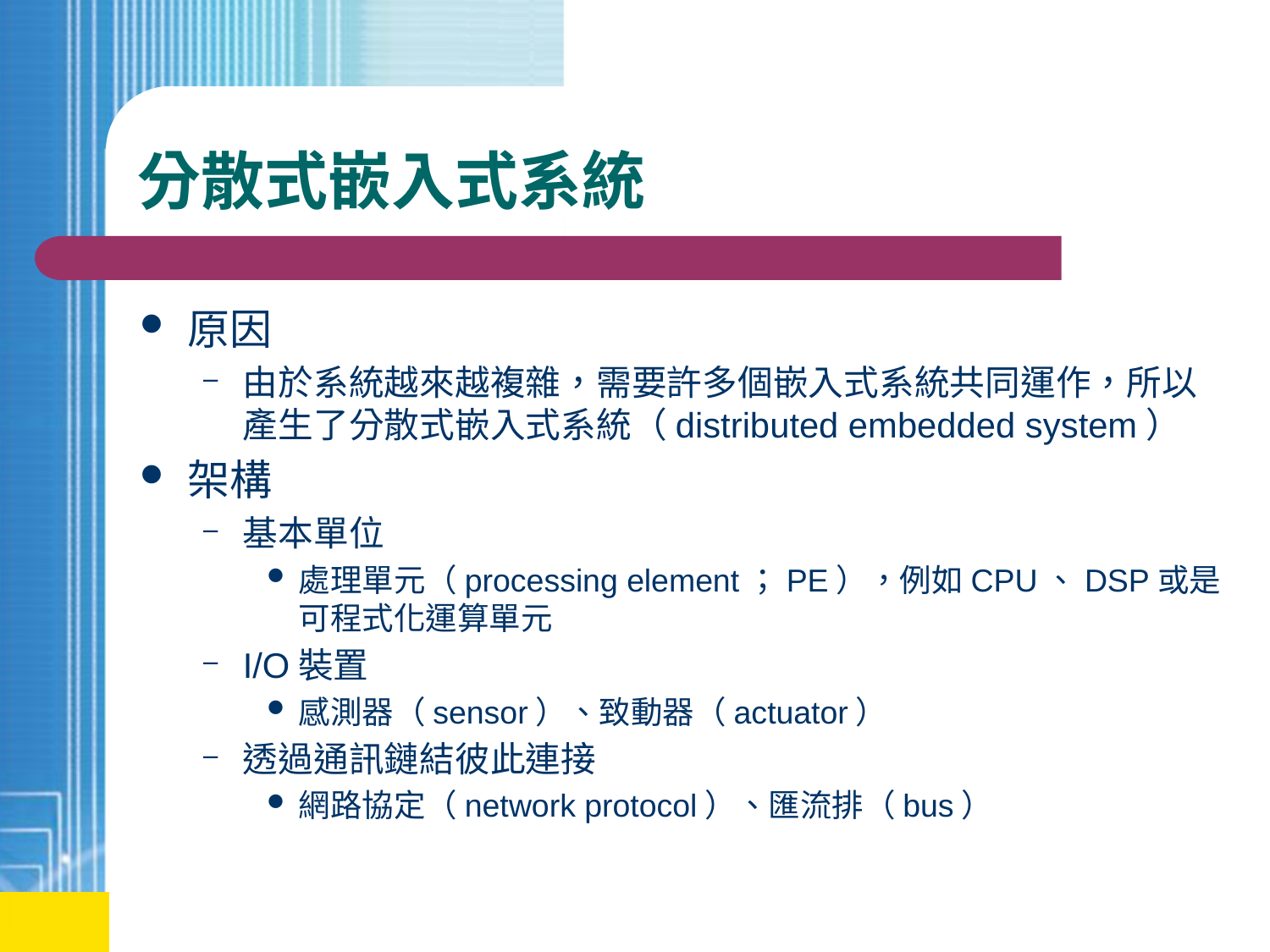

# 分散式嵌入式系統
原因
由於系統越來越複雜，需要許多個嵌入式系統共同運作，所以產生了分散式嵌入式系統（distributed embedded system）
架構
基本單位
處理單元（processing element；PE），例如CPU、DSP或是可程式化運算單元
I/O裝置
感測器（sensor）、致動器（actuator）
透過通訊鏈結彼此連接
網路協定（network protocol）、匯流排（bus）